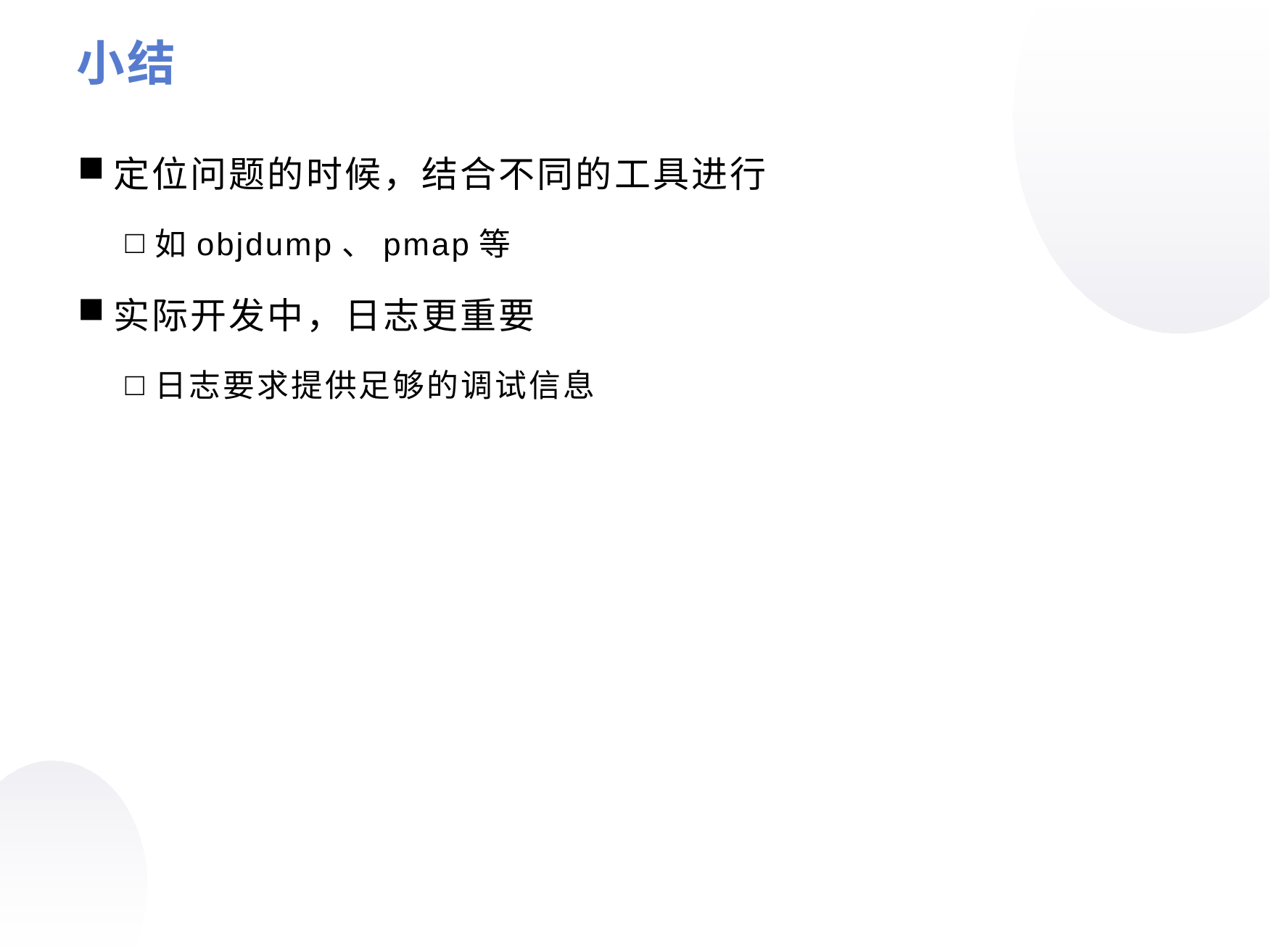

小结
定位问题的时候，结合不同的工具进行
如objdump、pmap等
实际开发中，日志更重要
日志要求提供足够的调试信息